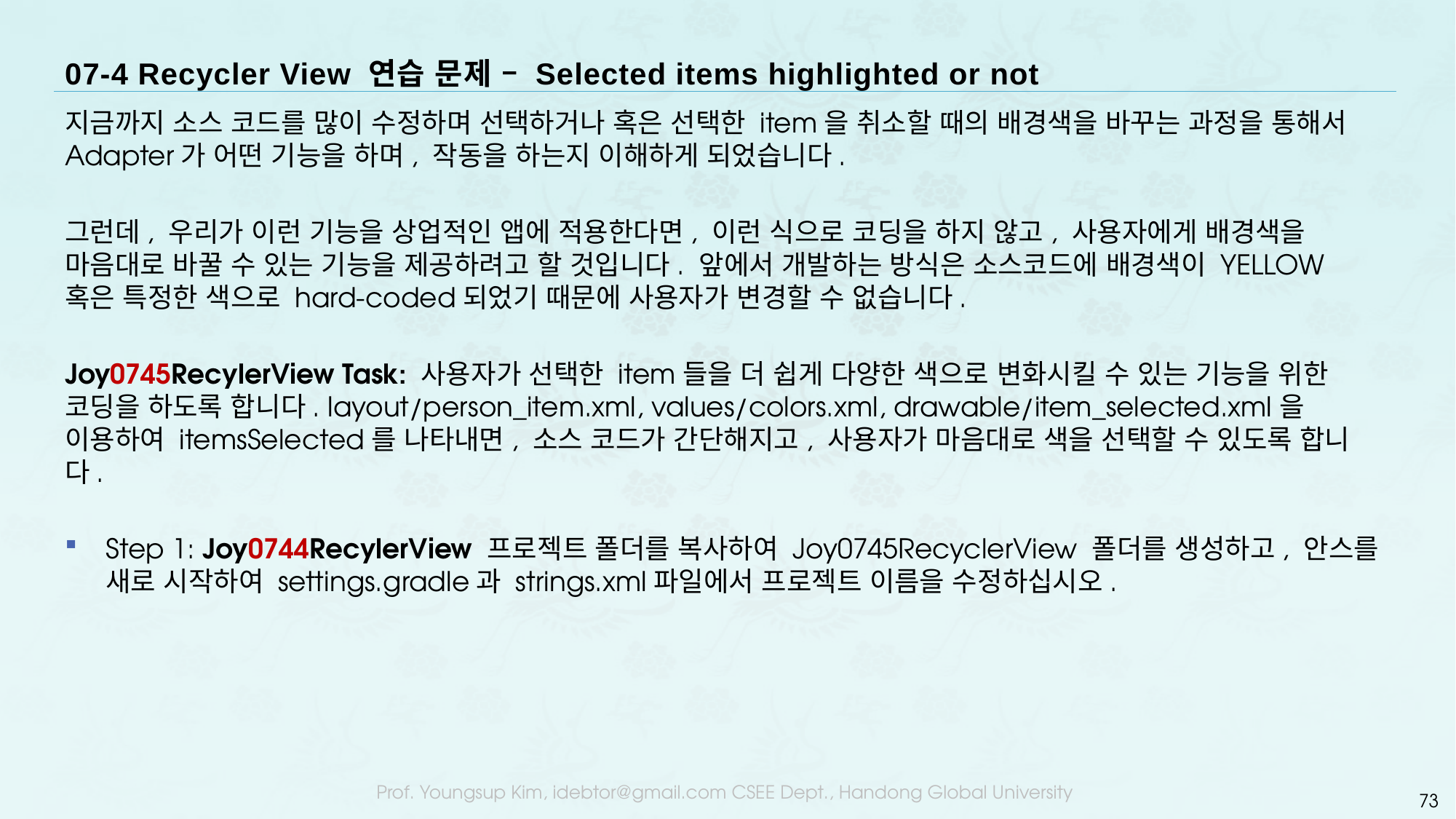

# 07-4 Recycler View 연습 문제 – Selected items highlighted or not
지금까지 소스 코드를 많이 수정하며 선택하거나 혹은 선택한 item을 취소할 때의 배경색을 바꾸는 과정을 통해서 Adapter가 어떤 기능을 하며, 작동을 하는지 이해하게 되었습니다.

그런데, 우리가 이런 기능을 상업적인 앱에 적용한다면, 이런 식으로 코딩을 하지 않고, 사용자에게 배경색을 마음대로 바꿀 수 있는 기능을 제공하려고 할 것입니다. 앞에서 개발하는 방식은 소스코드에 배경색이 YELLOW 혹은 특정한 색으로 hard-coded되었기 때문에 사용자가 변경할 수 없습니다.

Joy0745RecylerView Task: 사용자가 선택한 item들을 더 쉽게 다양한 색으로 변화시킬 수 있는 기능을 위한 코딩을 하도록 합니다. layout/person_item.xml, values/colors.xml, drawable/item_selected.xml을 이용하여 itemsSelected를 나타내면, 소스 코드가 간단해지고, 사용자가 마음대로 색을 선택할 수 있도록 합니다.

Step 1: Joy0744RecylerView 프로젝트 폴더를 복사하여 Joy0745RecyclerView 폴더를 생성하고, 안스를 새로 시작하여 settings.gradle과 strings.xml파일에서 프로젝트 이름을 수정하십시오.

73